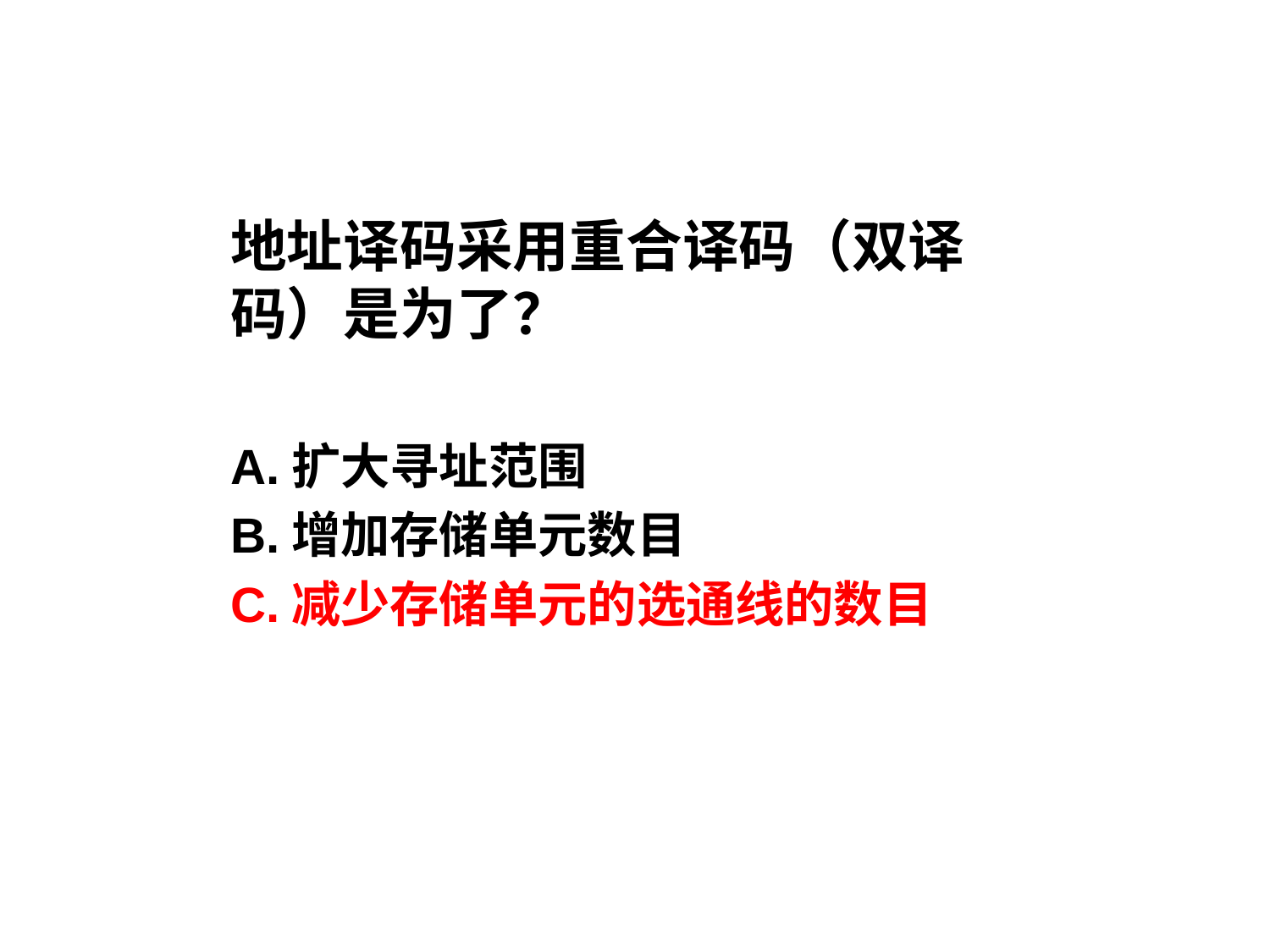

地址译码采用重合译码（双译码）是为了？

A.扩大寻址范围
B.增加存储单元数目
C.减少存储单元的选通线的数目